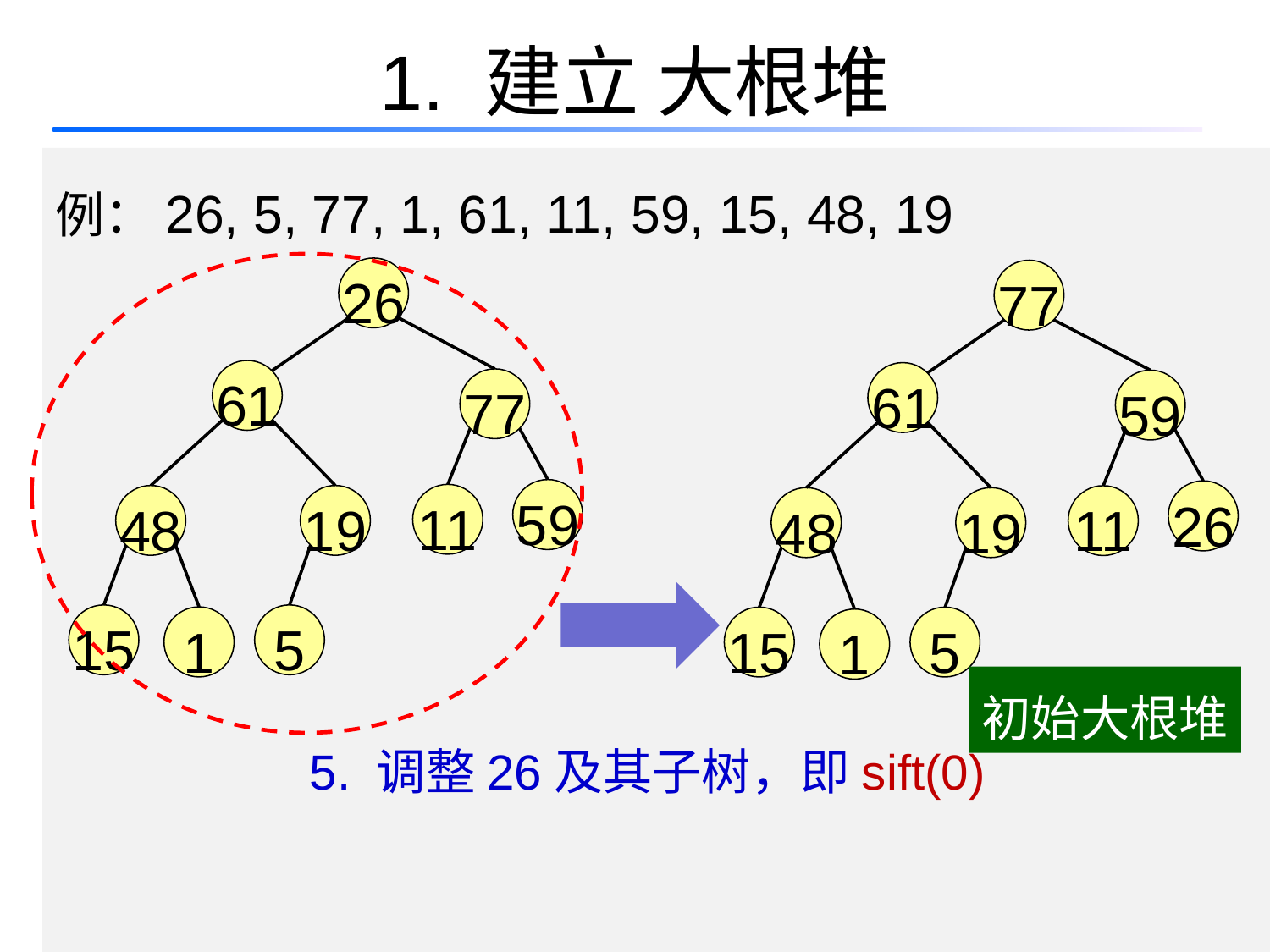

# 1. 建立 大根堆

例：26, 5, 77, 1, 61, 11, 59, 15, 48, 19

26
77
61
61
77
59
59
26
11
48
19
11
48
19

15
5
1
15
5
1
初始大根堆
5. 调整26及其子树，即sift(0)